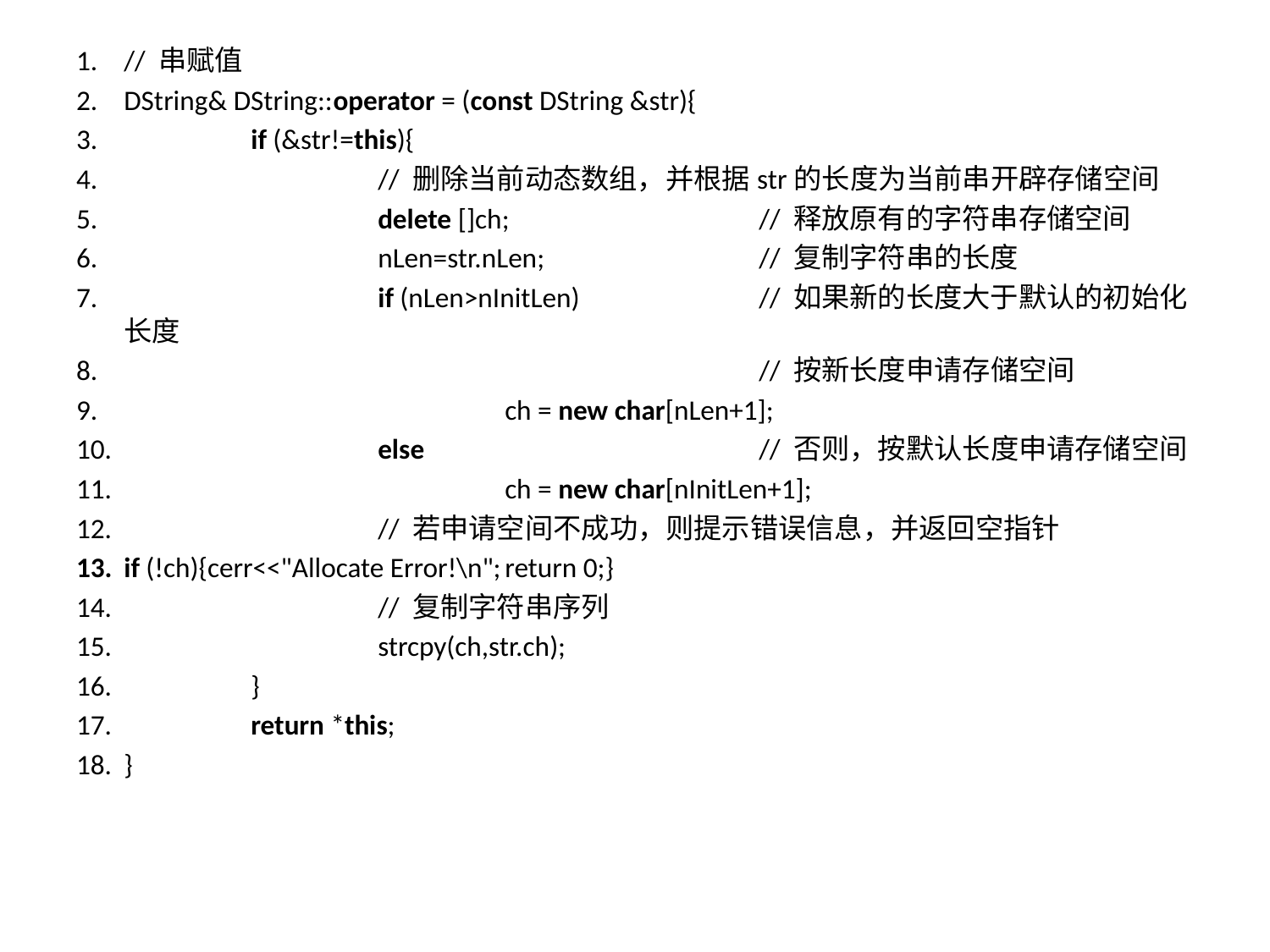

// 串赋值
DString& DString::operator = (const DString &str){
	if (&str!=this){
		// 删除当前动态数组，并根据str的长度为当前串开辟存储空间
		delete []ch;		// 释放原有的字符串存储空间
		nLen=str.nLen;		// 复制字符串的长度
		if (nLen>nInitLen)		// 如果新的长度大于默认的初始化长度
    					// 按新长度申请存储空间
			ch = new char[nLen+1];
		else			// 否则，按默认长度申请存储空间
			ch = new char[nInitLen+1];
		// 若申请空间不成功，则提示错误信息，并返回空指针
if (!ch){cerr<<"Allocate Error!\n";	return 0;}
		// 复制字符串序列
		strcpy(ch,str.ch);
	}
	return *this;
}
#